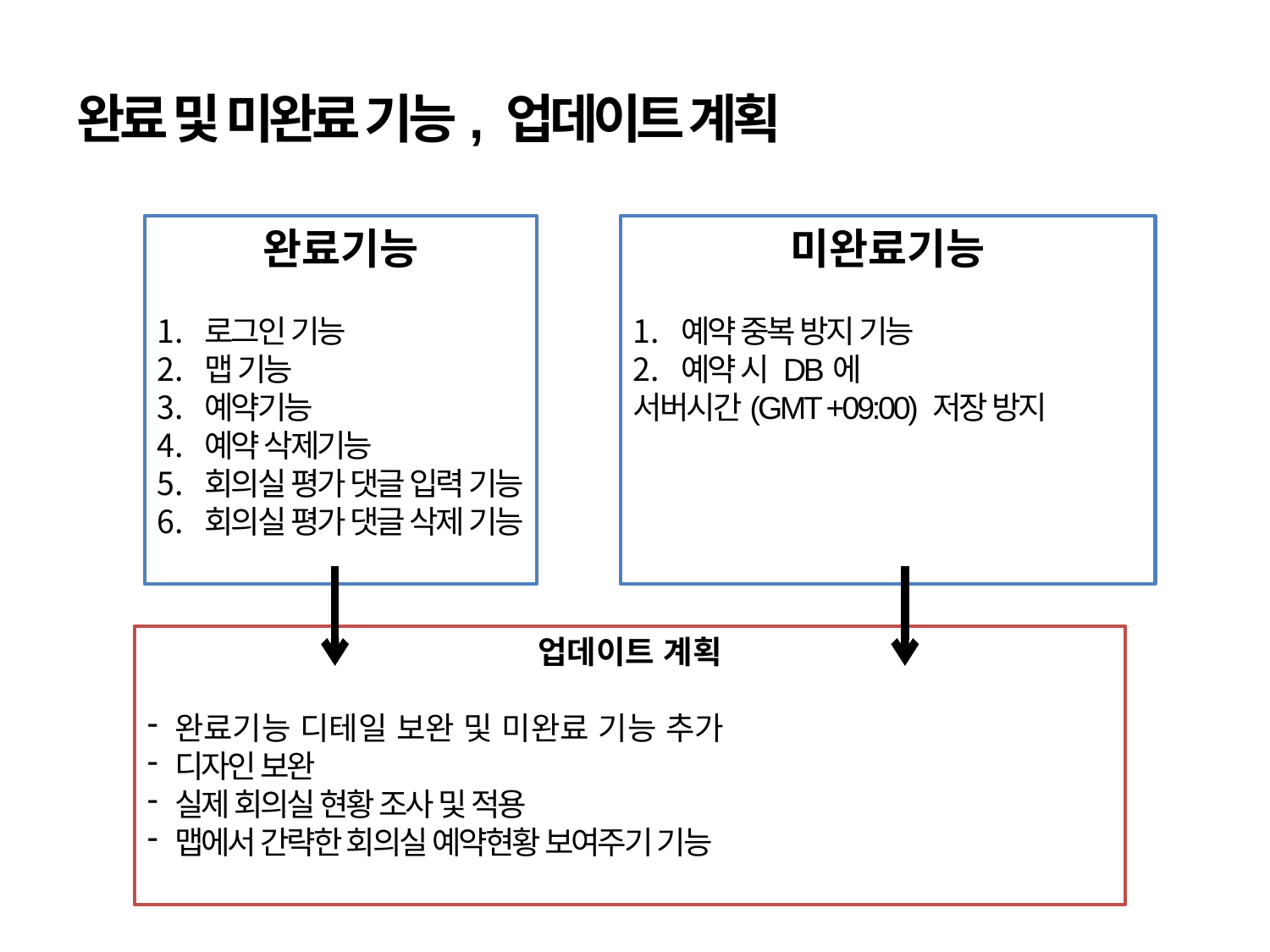

# 완료 및 미완료 기능, 업데이트 계획
완료기능

로그인 기능
맵 기능
예약기능
예약 삭제기능
회의실 평가 댓글 입력 기능
회의실 평가 댓글 삭제 기능

미완료기능

예약 중복 방지 기능
예약 시 DB에
서버시간(GMT +09:00) 저장 방지

업데이트 계획

 완료기능 디테일 보완 및 미완료 기능 추가
 디자인 보완
 실제 회의실 현황 조사 및 적용
 맵에서 간략한 회의실 예약현황 보여주기 기능